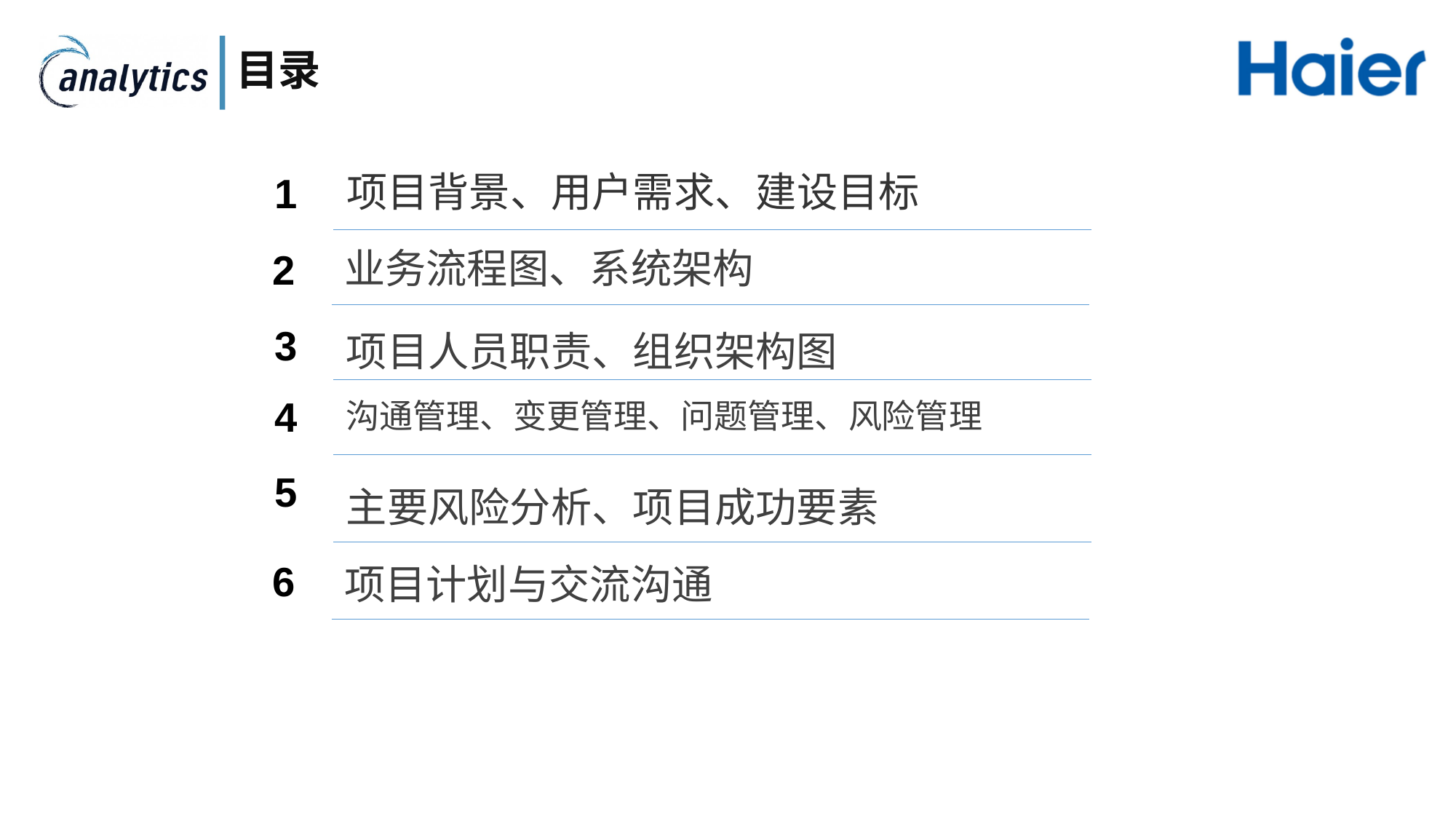

# 目录
1
项目背景、用户需求、建设目标
2
业务流程图、系统架构
3
项目人员职责、组织架构图
4
沟通管理、变更管理、问题管理、风险管理
5
主要风险分析、项目成功要素
6
项目计划与交流沟通